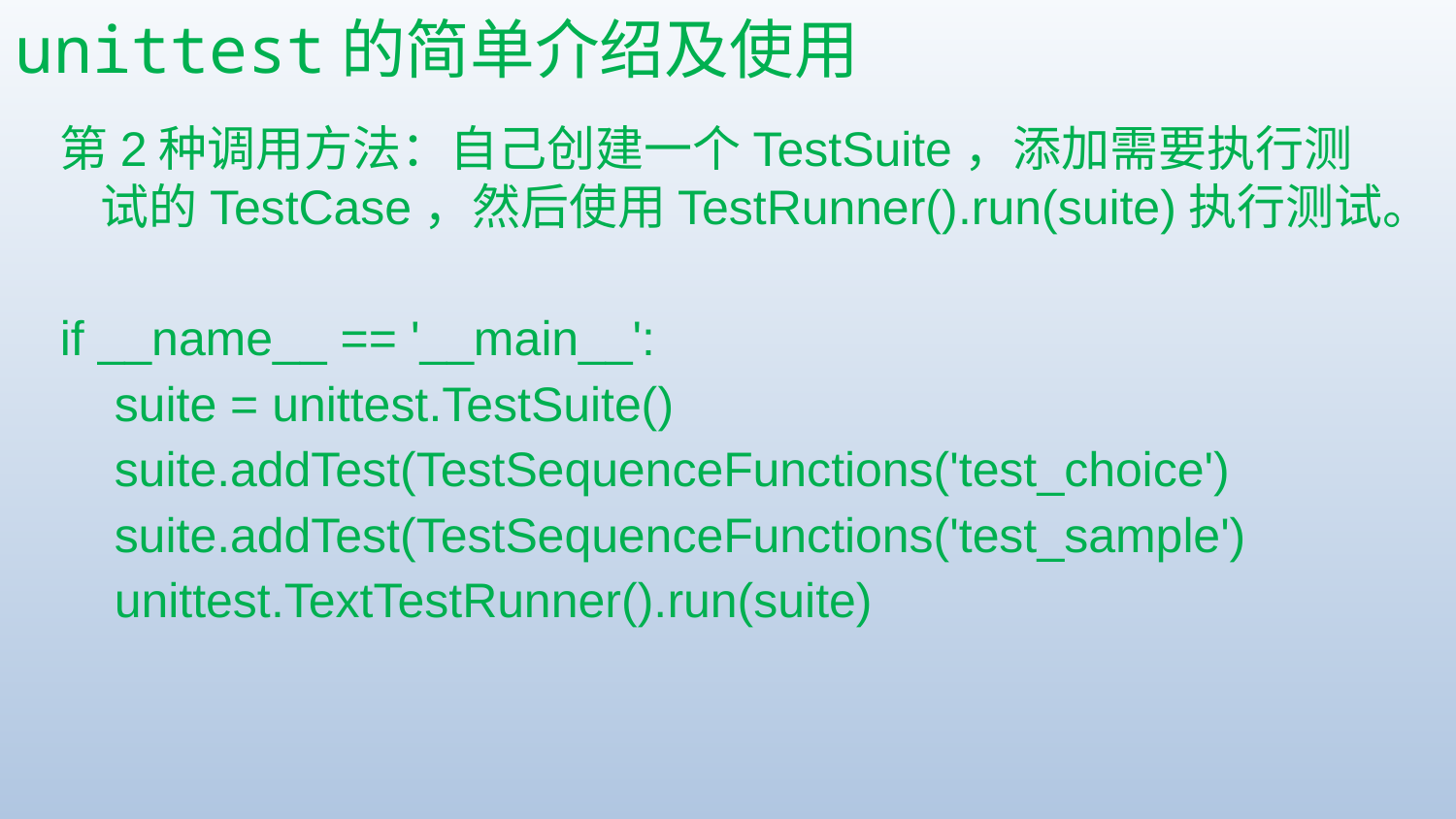

# unittest的简单介绍及使用
第2种调用方法：自己创建一个TestSuite，添加需要执行测试的TestCase，然后使用TestRunner().run(suite)执行测试。

if __name__ == '__main__':
    suite = unittest.TestSuite()
    suite.addTest(TestSequenceFunctions('test_choice')
    suite.addTest(TestSequenceFunctions('test_sample')
    unittest.TextTestRunner().run(suite)